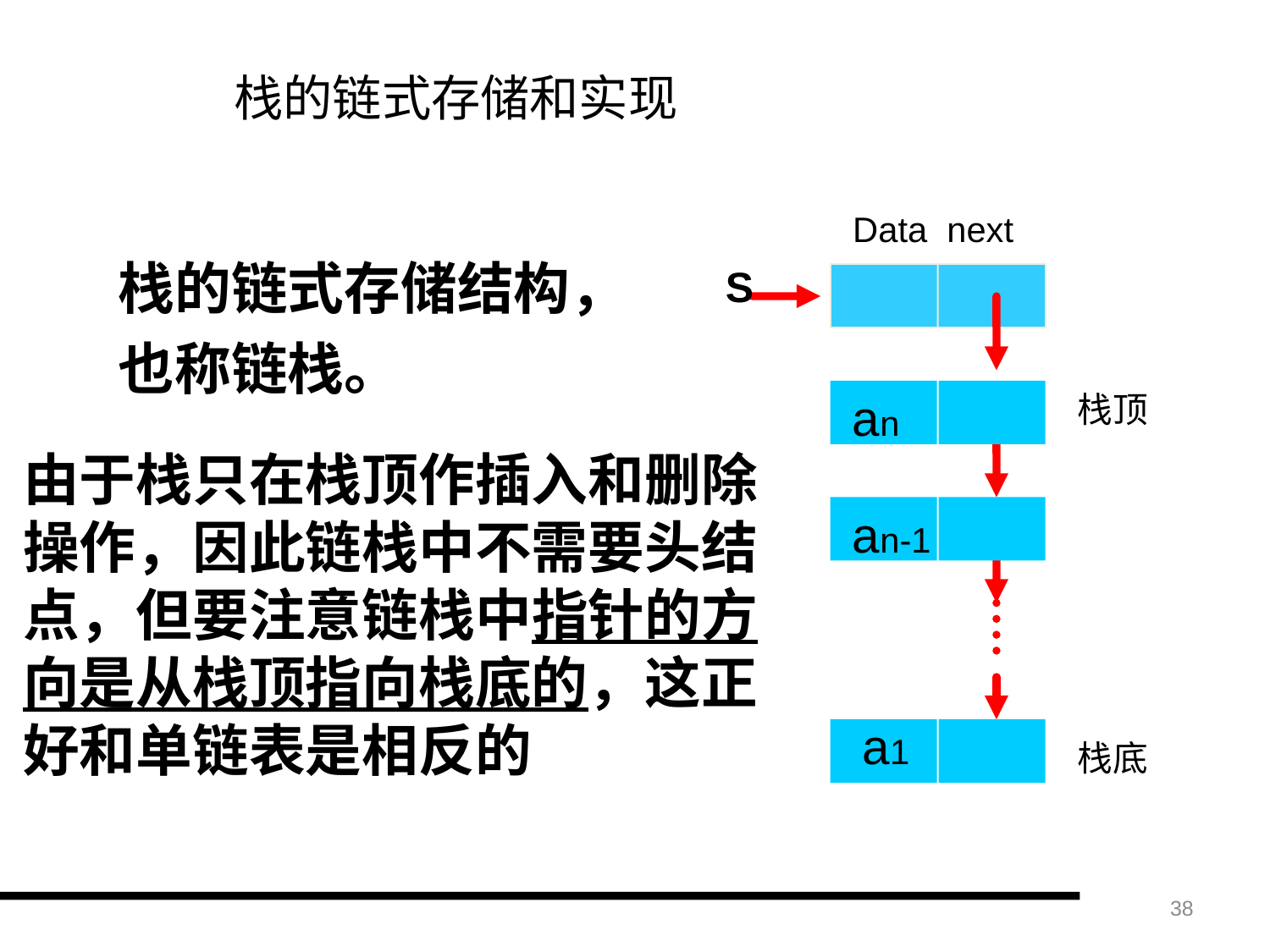

# 栈的链式存储和实现
Data  next
S

an
栈顶

an-1

a1

栈底
栈的链式存储结构，也称链栈。
由于栈只在栈顶作插入和删除操作，因此链栈中不需要头结点，但要注意链栈中指针的方向是从栈顶指向栈底的，这正好和单链表是相反的
38